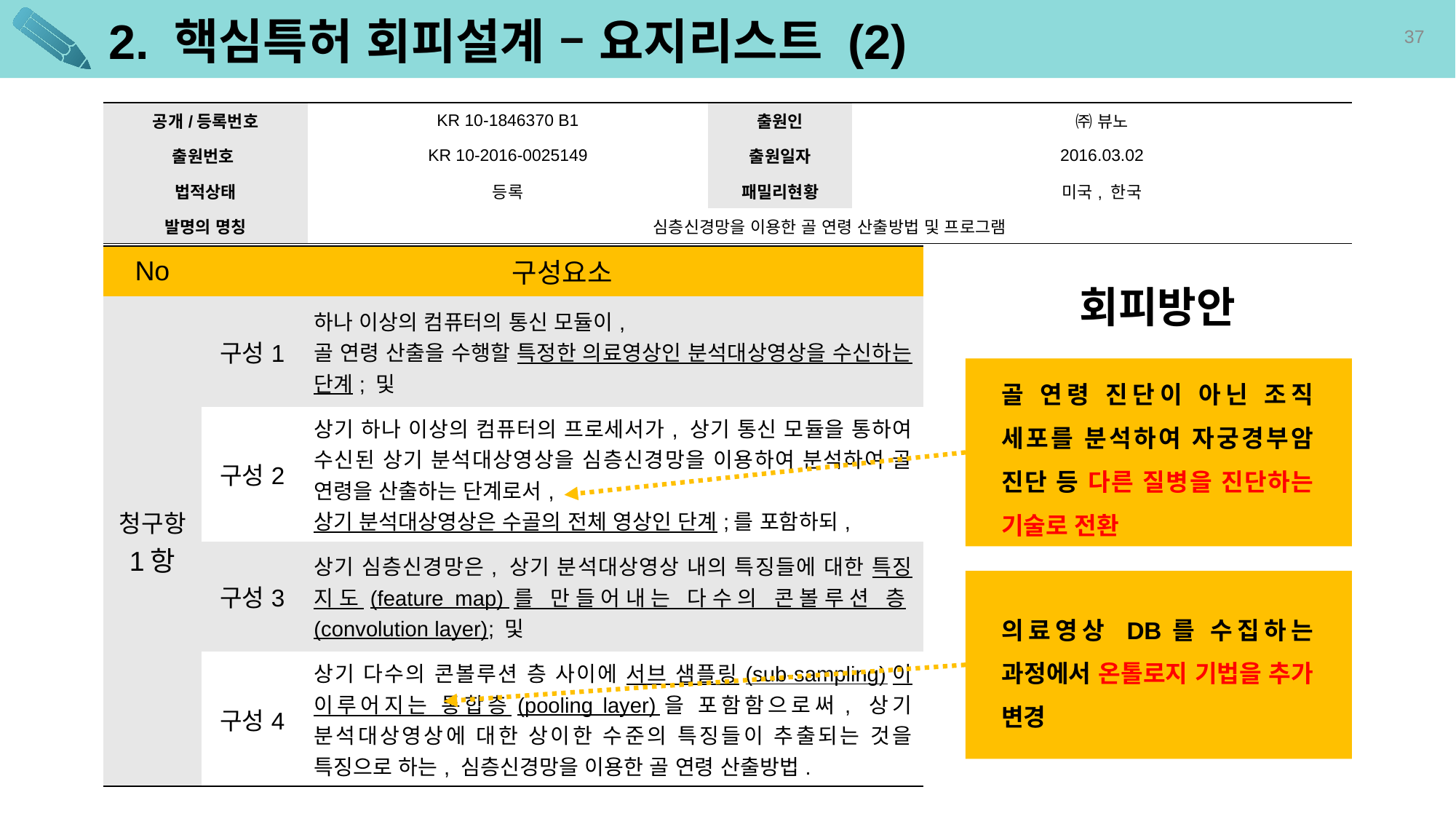

# 2. 핵심특허 회피설계 – 요지리스트 (2)
| 공개/등록번호 | KR 10-1846370 B1 | 출원인 | ㈜ 뷰노 |
| --- | --- | --- | --- |
| 출원번호 | KR 10-2016-0025149 | 출원일자 | 2016.03.02 |
| 법적상태 | 등록 | 패밀리현황 | 미국, 한국 |
| 발명의 명칭 | 심층신경망을 이용한 골 연령 산출방법 및 프로그램 |  |  |
| No | 구성요소 |  |
| --- | --- | --- |
| 청구항 1항 | 구성1 | 하나 이상의 컴퓨터의 통신 모듈이, 골 연령 산출을 수행할 특정한 의료영상인 분석대상영상을 수신하는 단계; 및 |
|  | 구성2 | 상기 하나 이상의 컴퓨터의 프로세서가, 상기 통신 모듈을 통하여 수신된 상기 분석대상영상을 심층신경망을 이용하여 분석하여 골 연령을 산출하는 단계로서, 상기 분석대상영상은 수골의 전체 영상인 단계;를 포함하되, |
|  | 구성3 | 상기 심층신경망은, 상기 분석대상영상 내의 특징들에 대한 특징 지도(feature map)를 만들어내는 다수의 콘볼루션 층(convolution layer); 및 |
|  | 구성4 | 상기 다수의 콘볼루션 층 사이에 서브 샘플링(sub-sampling)이 이루어지는 통합층(pooling layer)을 포함함으로써, 상기 분석대상영상에 대한 상이한 수준의 특징들이 추출되는 것을 특징으로 하는, 심층신경망을 이용한 골 연령 산출방법. |
회피방안

골 연령 진단이 아닌 조직 세포를 분석하여 자궁경부암 진단 등 다른 질병을 진단하는 기술로 전환

의료영상 DB를 수집하는 과정에서 온톨로지 기법을 추가 변경